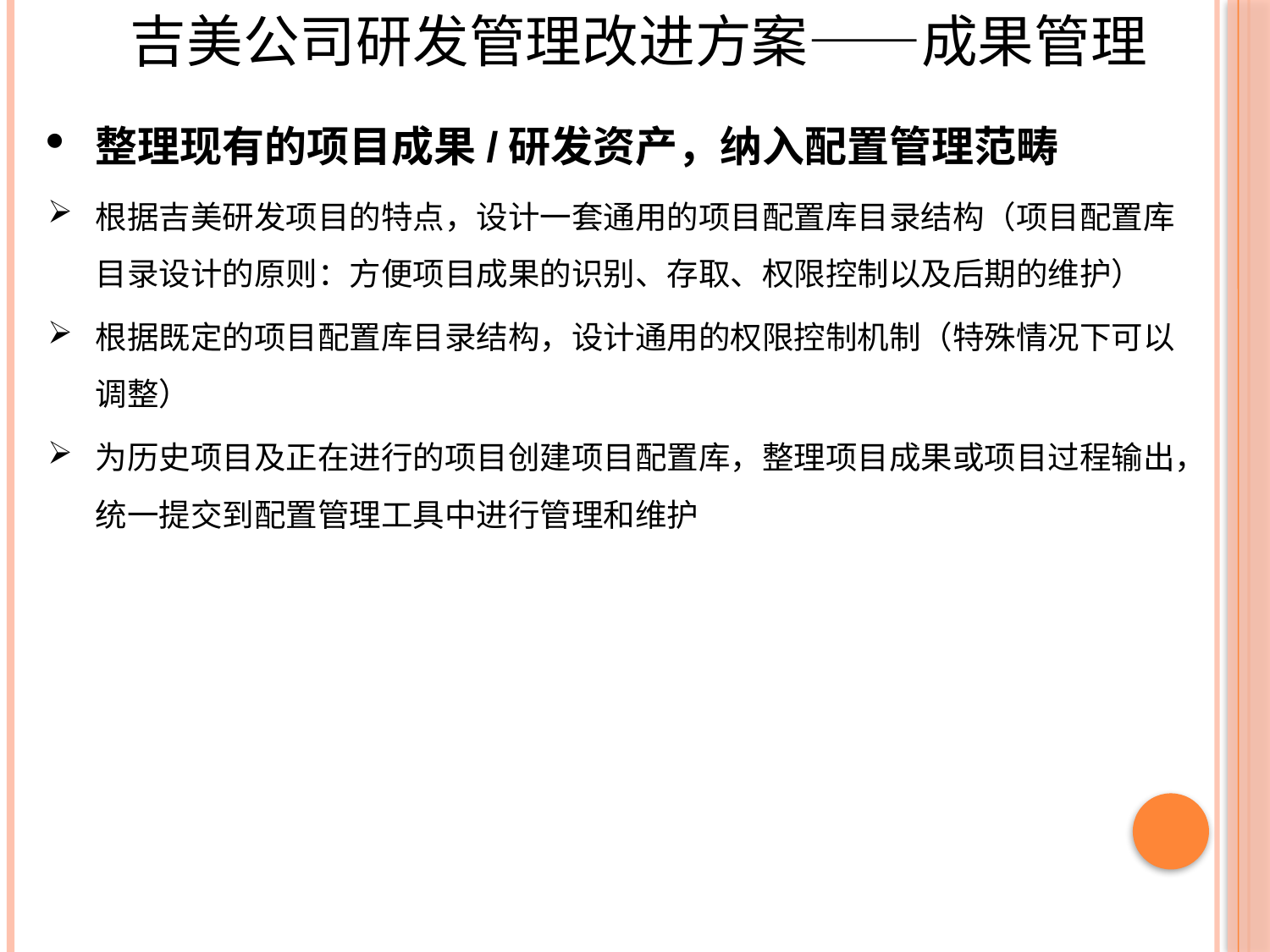

吉美公司研发管理改进方案——成果管理
整理现有的项目成果/研发资产，纳入配置管理范畴
根据吉美研发项目的特点，设计一套通用的项目配置库目录结构（项目配置库目录设计的原则：方便项目成果的识别、存取、权限控制以及后期的维护）
根据既定的项目配置库目录结构，设计通用的权限控制机制（特殊情况下可以调整）
为历史项目及正在进行的项目创建项目配置库，整理项目成果或项目过程输出，统一提交到配置管理工具中进行管理和维护